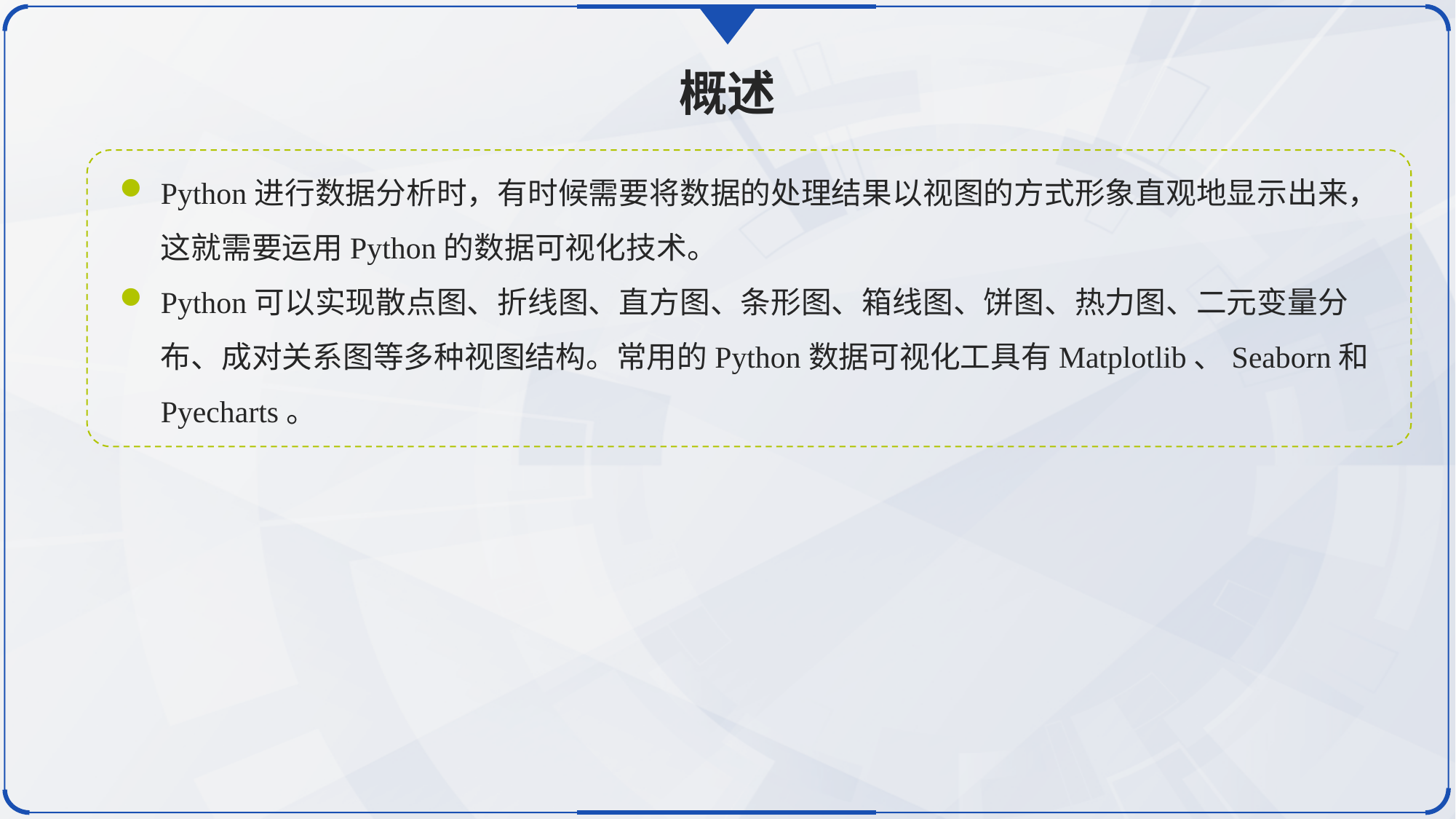

概述

Python进行数据分析时，有时候需要将数据的处理结果以视图的方式形象直观地显示出来，这就需要运用Python的数据可视化技术。
Python可以实现散点图、折线图、直方图、条形图、箱线图、饼图、热力图、二元变量分布、成对关系图等多种视图结构。常用的Python数据可视化工具有Matplotlib、Seaborn和Pyecharts。